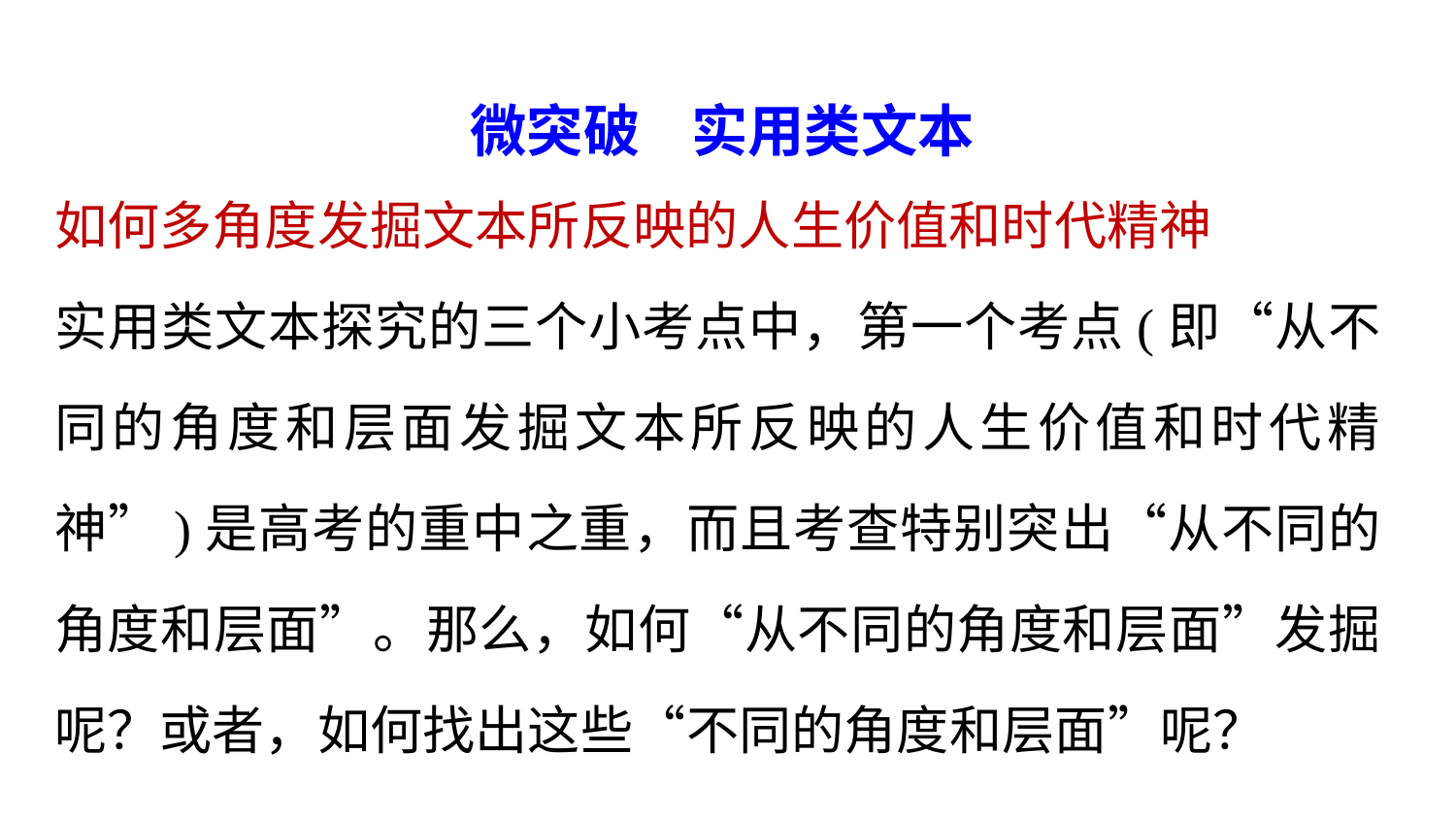

微突破    实用类文本
如何多角度发掘文本所反映的人生价值和时代精神
实用类文本探究的三个小考点中，第一个考点(即“从不同的角度和层面发掘文本所反映的人生价值和时代精神”)是高考的重中之重，而且考查特别突出“从不同的角度和层面”。那么，如何“从不同的角度和层面”发掘呢？或者，如何找出这些“不同的角度和层面”呢？